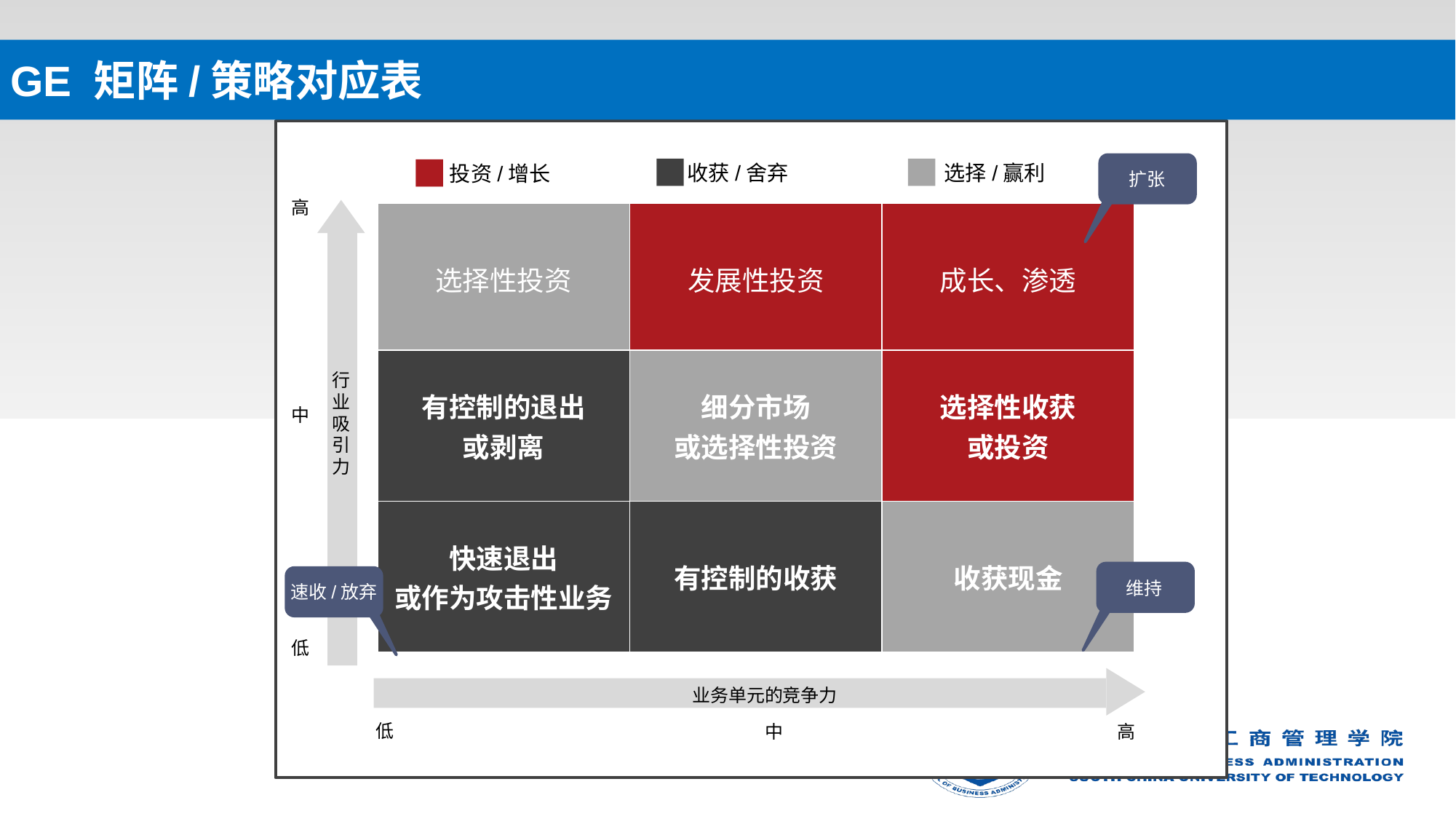

# GE 矩阵/策略对应表

收获/舍弃
选择/赢利

扩张
投资/增长

高

| 选择性投资 | 发展性投资 | 成长、渗透 |
| --- | --- | --- |
| 有控制的退出 或剥离 | 细分市场 或选择性投资 | 选择性收获 或投资 |
| 快速退出 或作为攻击性业务 | 有控制的收获 | 收获现金 |

行业吸引力
中

维持

速收/放弃
低
业务单元的竞争力
低
中
高